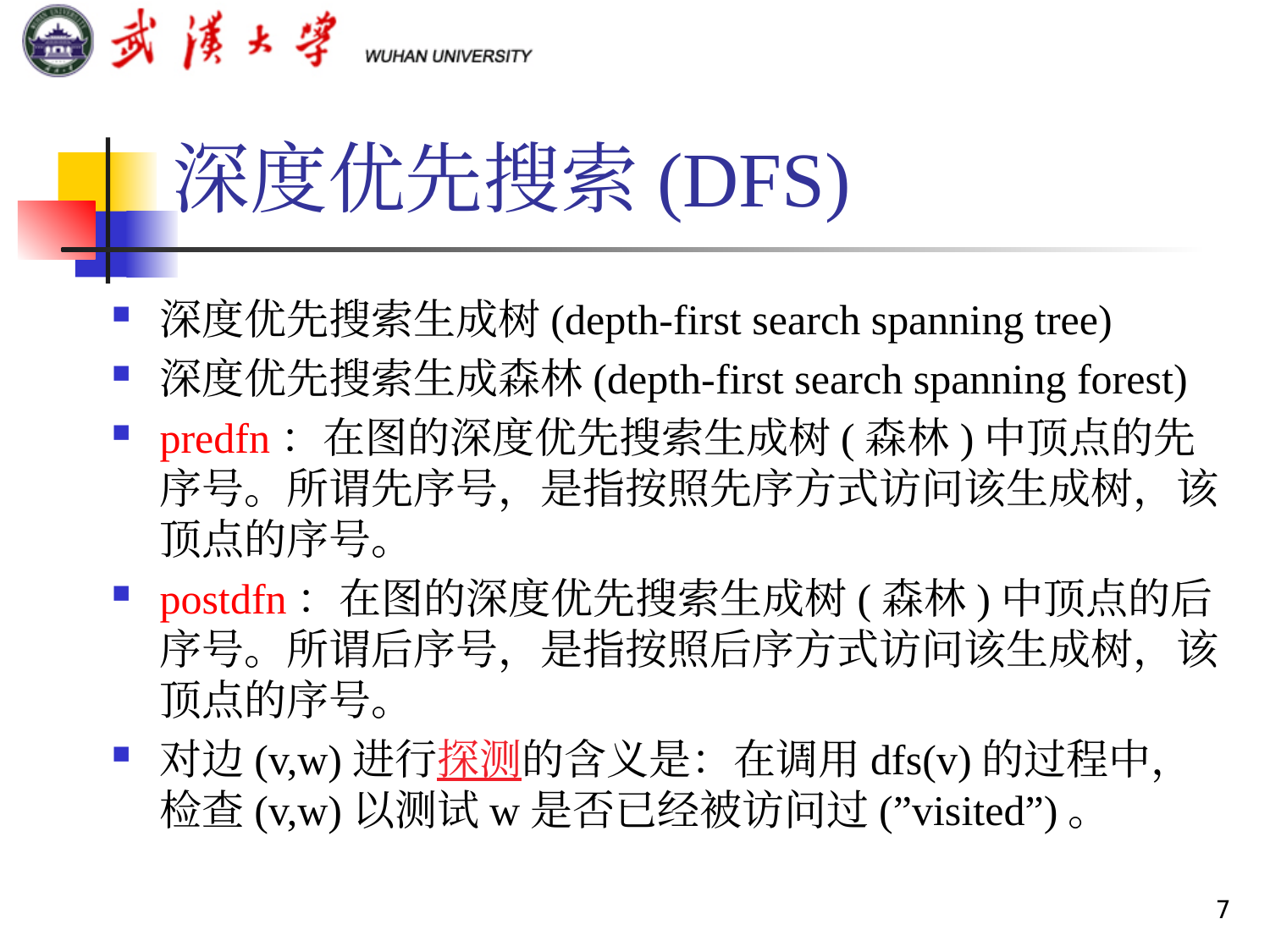

# 深度优先搜索(DFS)
深度优先搜索生成树(depth-first search spanning tree)
深度优先搜索生成森林(depth-first search spanning forest)
predfn：在图的深度优先搜索生成树(森林)中顶点的先序号。所谓先序号，是指按照先序方式访问该生成树，该顶点的序号。
postdfn：在图的深度优先搜索生成树(森林)中顶点的后序号。所谓后序号，是指按照后序方式访问该生成树，该顶点的序号。
对边(v,w)进行探测的含义是：在调用dfs(v)的过程中，检查(v,w)以测试w是否已经被访问过(”visited”)。

7